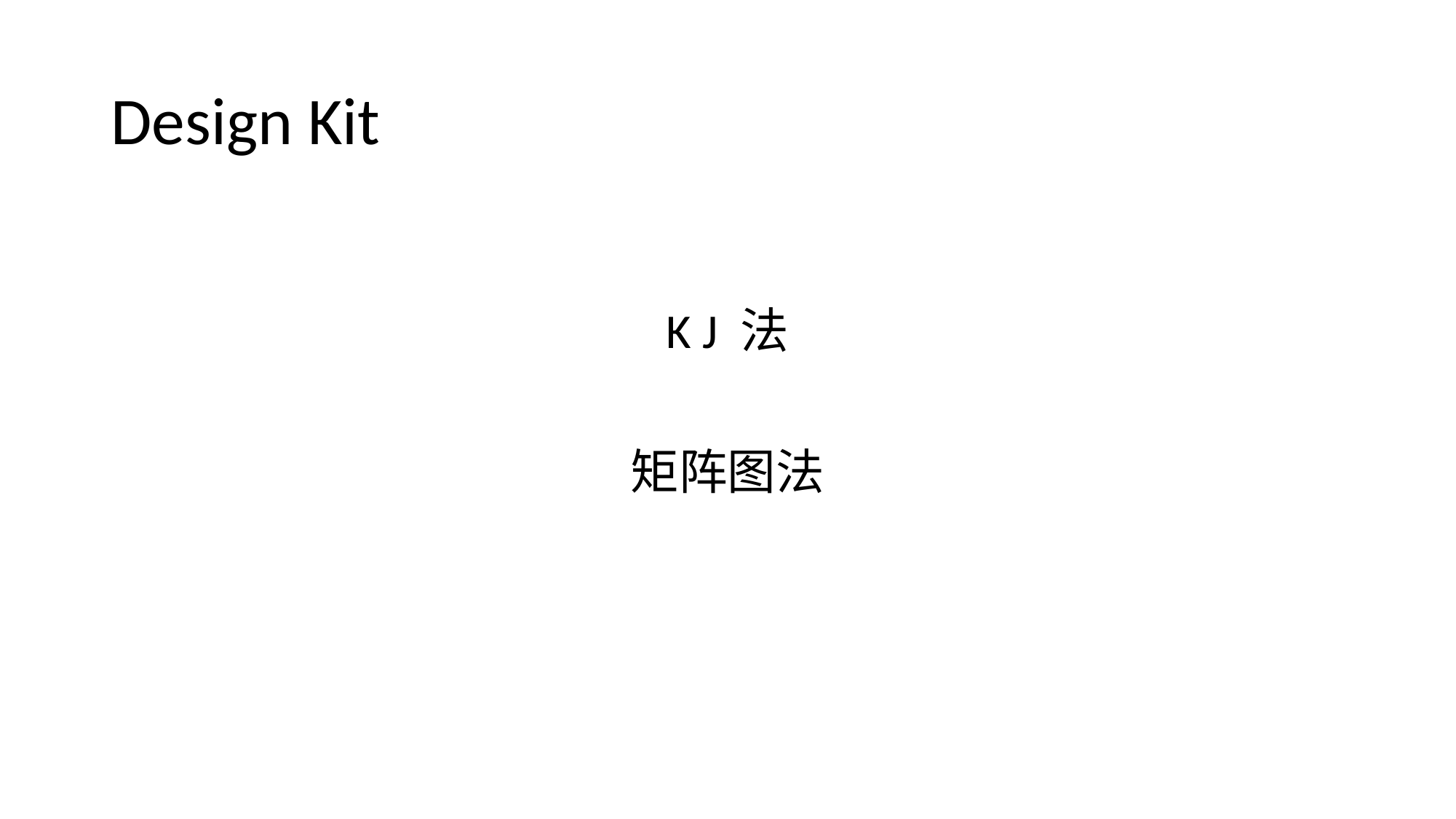

# Design Kit
K J 法
矩阵图法